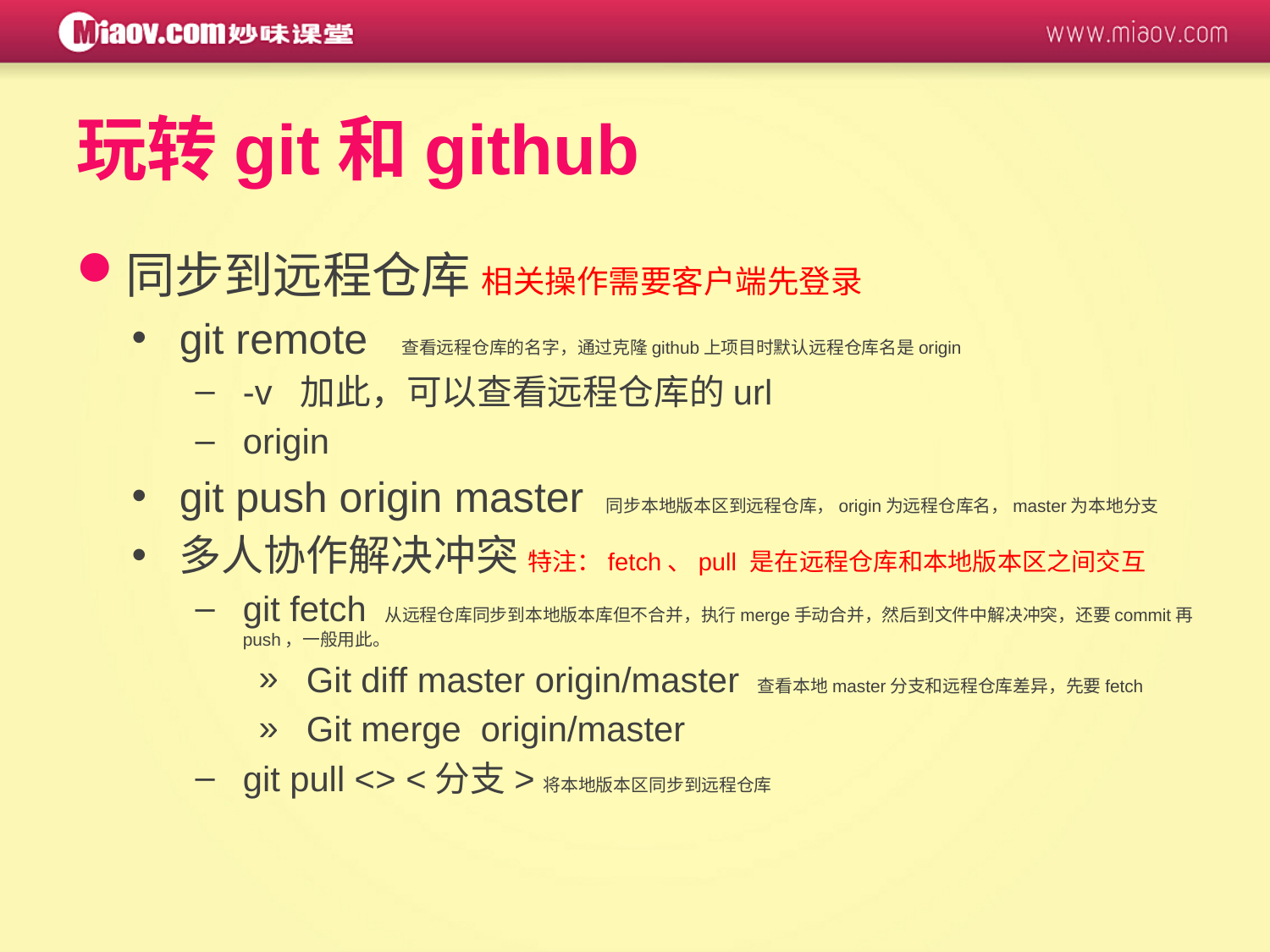

# 玩转git和github
同步到远程仓库 相关操作需要客户端先登录
git remote  查看远程仓库的名字，通过克隆github上项目时默认远程仓库名是origin
-v  加此，可以查看远程仓库的url
origin
git push origin master 同步本地版本区到远程仓库，origin为远程仓库名，master为本地分支
多人协作解决冲突 特注：fetch、pull 是在远程仓库和本地版本区之间交互
git fetch 从远程仓库同步到本地版本库但不合并，执行merge手动合并，然后到文件中解决冲突，还要commit再push，一般用此。
Git diff master origin/master 查看本地master分支和远程仓库差异，先要fetch
Git merge  origin/master
git pull <> <分支>将本地版本区同步到远程仓库